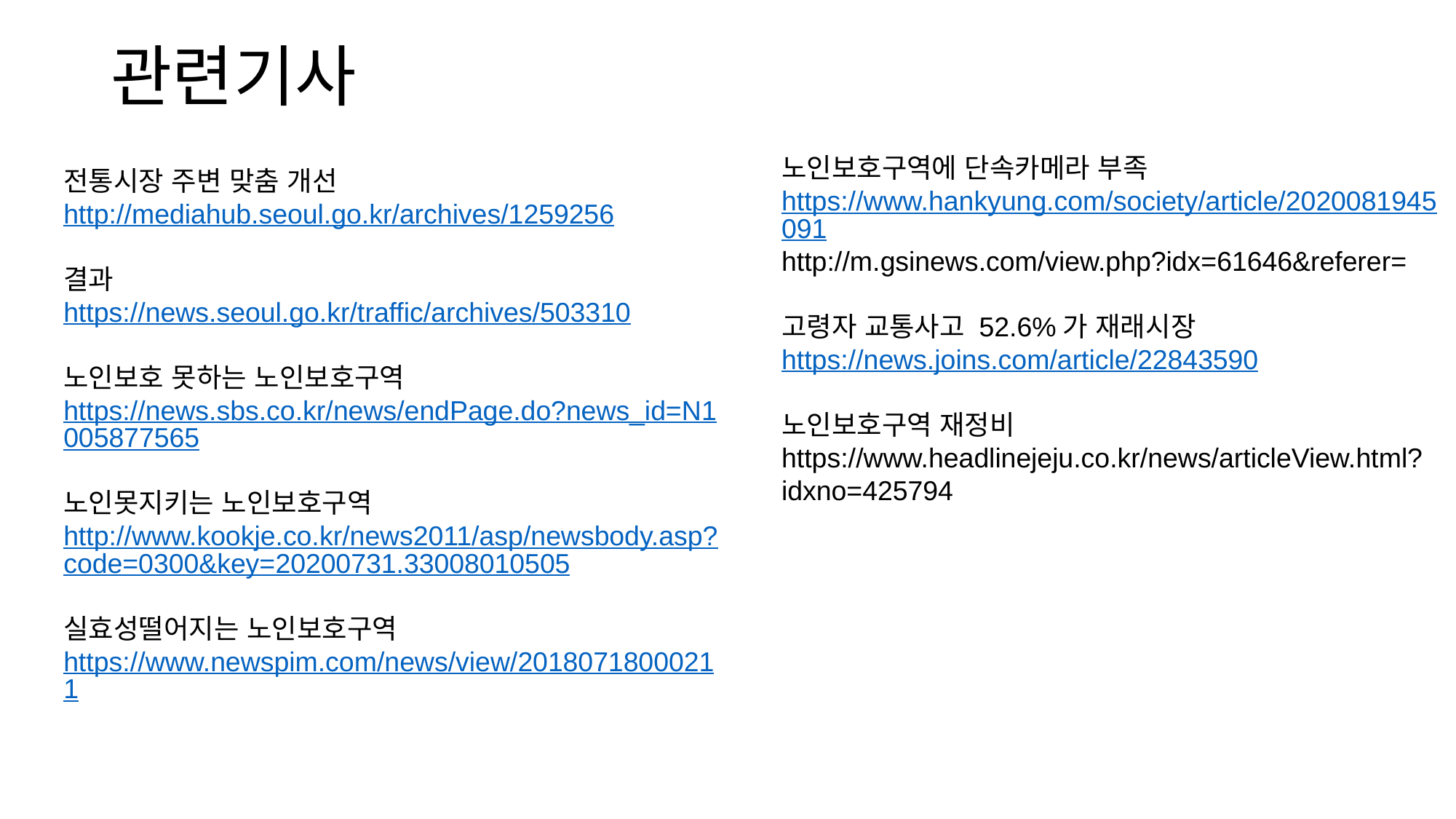

# 관련기사

노인보호구역에 단속카메라 부족
https://www.hankyung.com/society/article/2020081945091
http://m.gsinews.com/view.php?idx=61646&referer=

고령자 교통사고 52.6%가 재래시장
https://news.joins.com/article/22843590

노인보호구역 재정비
https://www.headlinejeju.co.kr/news/articleView.html?idxno=425794

전통시장 주변 맞춤 개선
http://mediahub.seoul.go.kr/archives/1259256

결과
https://news.seoul.go.kr/traffic/archives/503310

노인보호 못하는 노인보호구역
https://news.sbs.co.kr/news/endPage.do?news_id=N1005877565

노인못지키는 노인보호구역
http://www.kookje.co.kr/news2011/asp/newsbody.asp?code=0300&key=20200731.33008010505

실효성떨어지는 노인보호구역
https://www.newspim.com/news/view/20180718000211